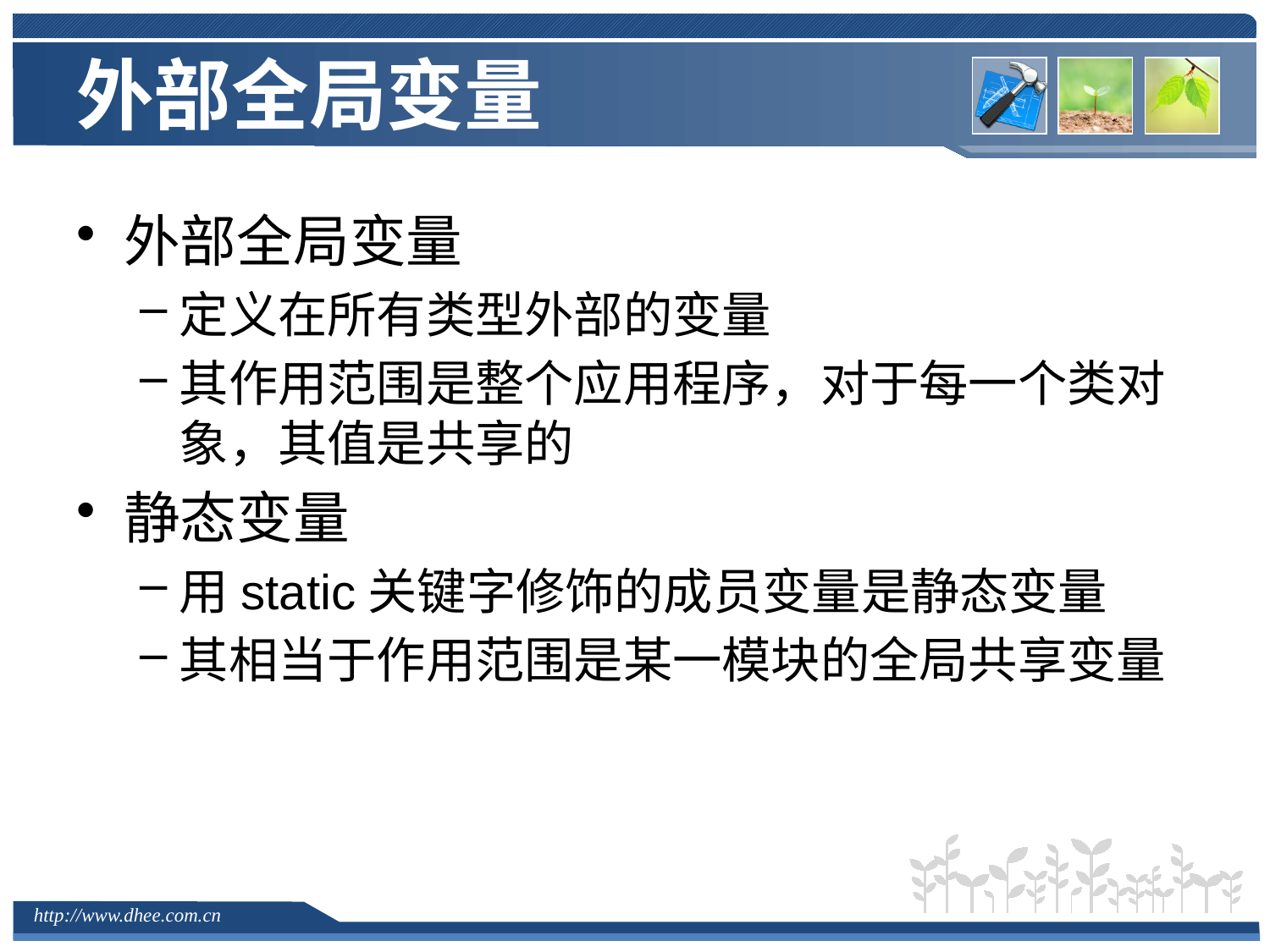

# 外部全局变量
外部全局变量
定义在所有类型外部的变量
其作用范围是整个应用程序，对于每一个类对象，其值是共享的
静态变量
用static关键字修饰的成员变量是静态变量
其相当于作用范围是某一模块的全局共享变量